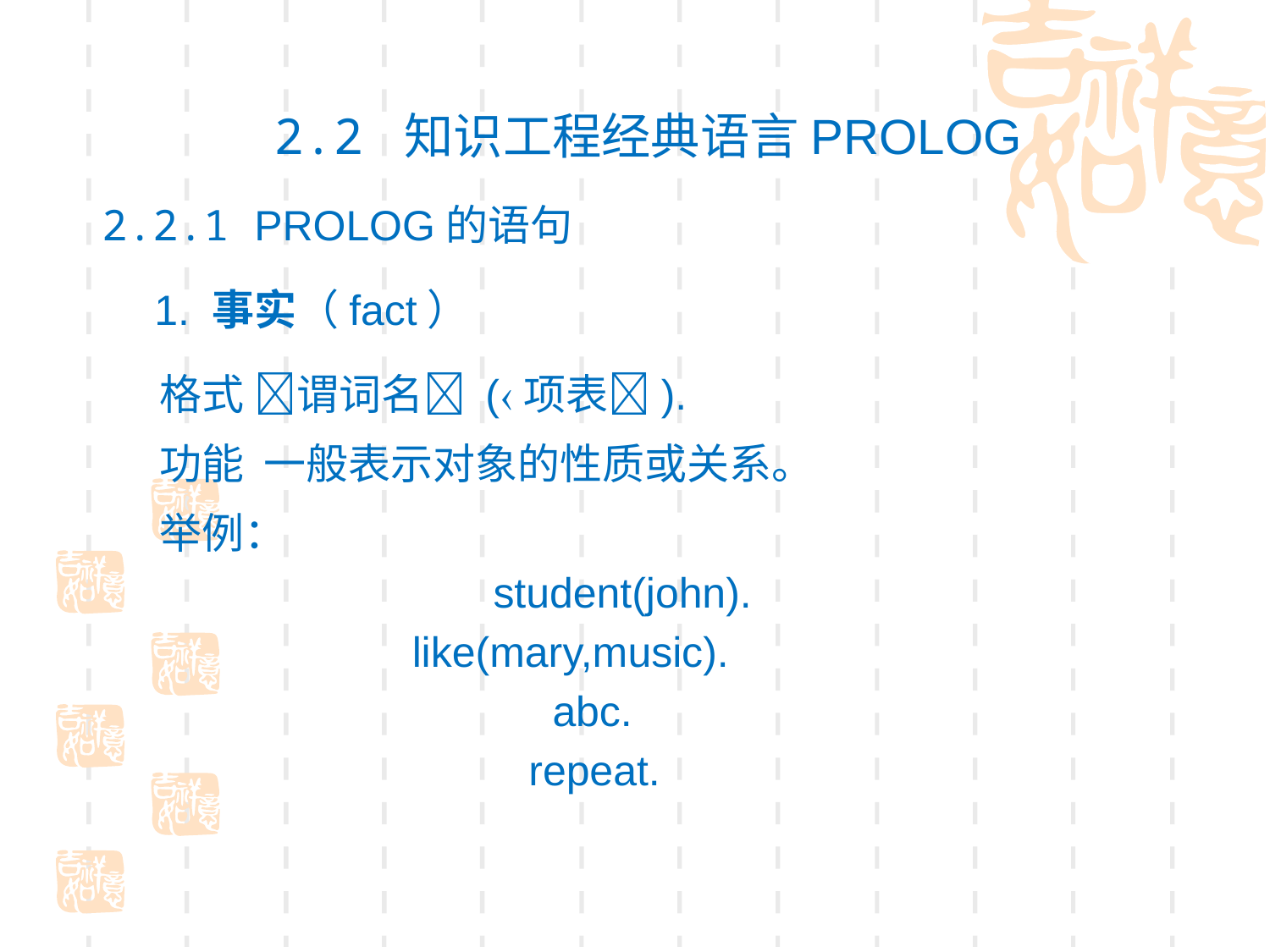

2.2 知识工程经典语言PROLOG
2.2.1 PROLOG的语句
　1. 事实（fact）
     格式 〈谓词名〉 (〈项表〉).
     功能  一般表示对象的性质或关系。
     举例：
                                 student(john).
                    　      like(mary,music).
                                      abc.
                                    repeat.